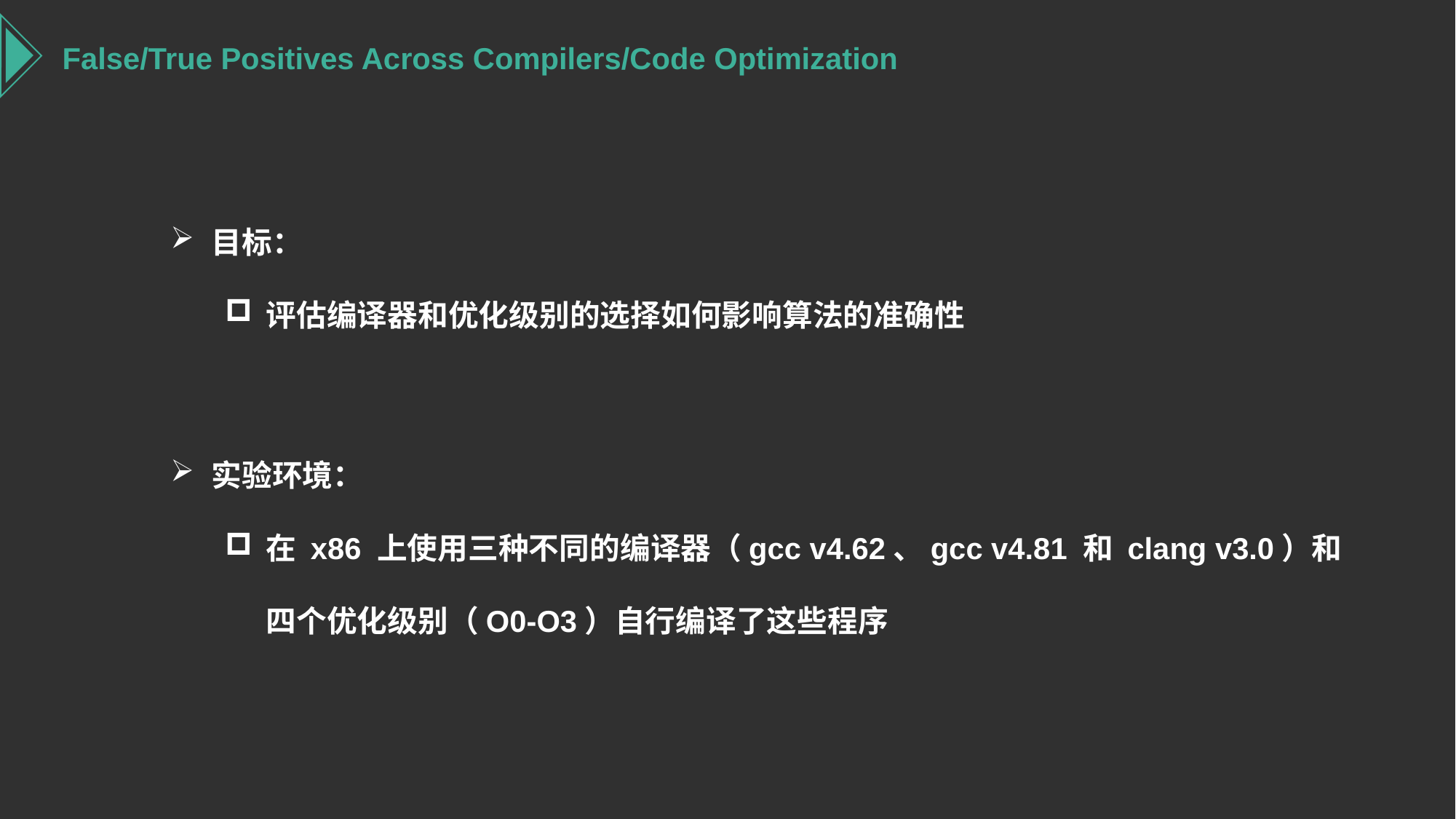

False/True Positives Across Compilers/Code Optimization

目标：
评估编译器和优化级别的选择如何影响算法的准确性

实验环境：
在 x86 上使用三种不同的编译器（gcc v4.62、gcc v4.81 和 clang v3.0）和四个优化级别（O0-O3）自行编译了这些程序